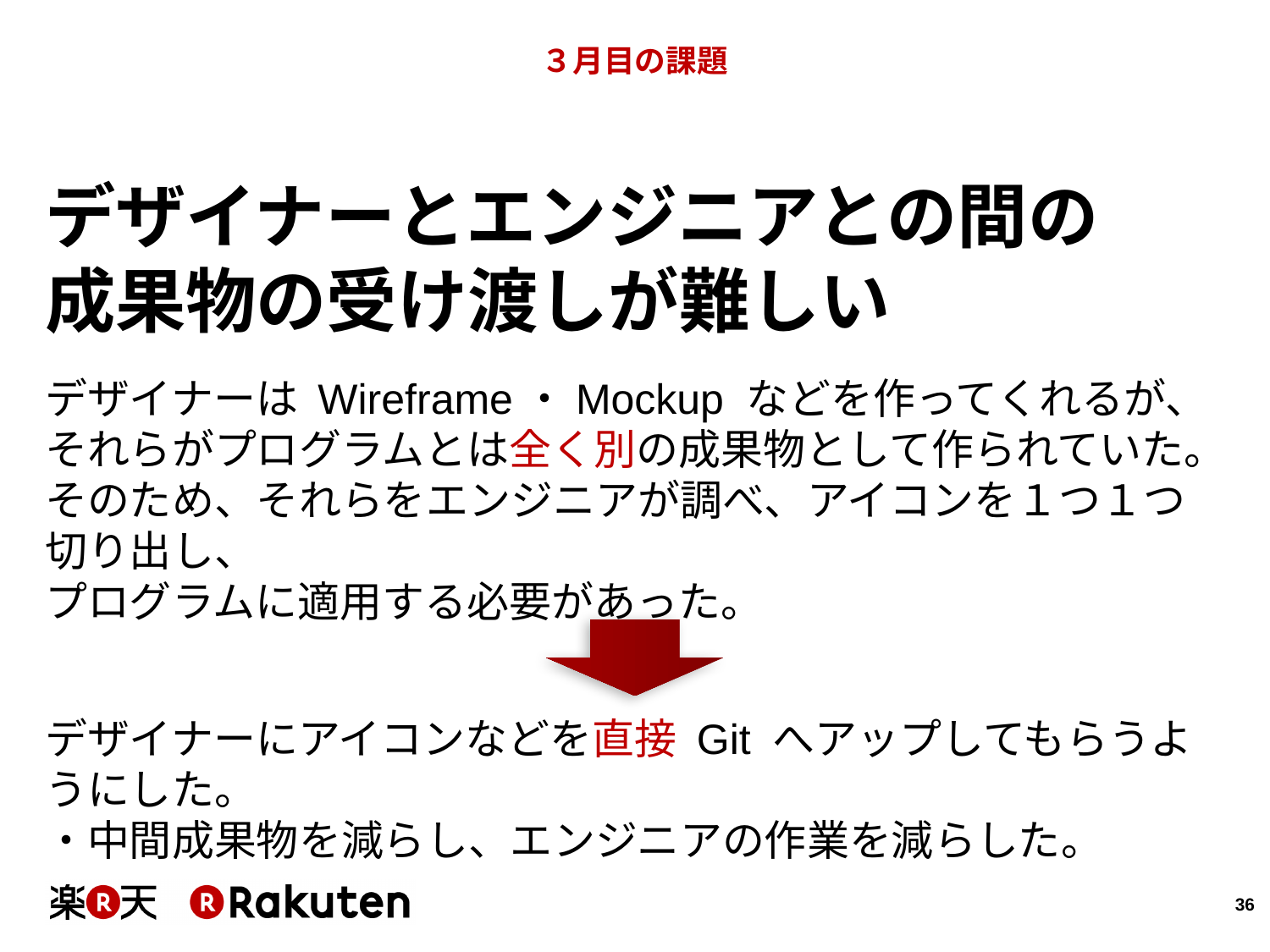

# ３月目の課題
デザイナーとエンジニアとの間の
成果物の受け渡しが難しい
デザイナーは Wireframe・Mockup などを作ってくれるが、
それらがプログラムとは全く別の成果物として作られていた。
そのため、それらをエンジニアが調べ、アイコンを１つ１つ切り出し、
プログラムに適用する必要があった。

デザイナーにアイコンなどを直接 Git へアップしてもらうようにした。
・中間成果物を減らし、エンジニアの作業を減らした。